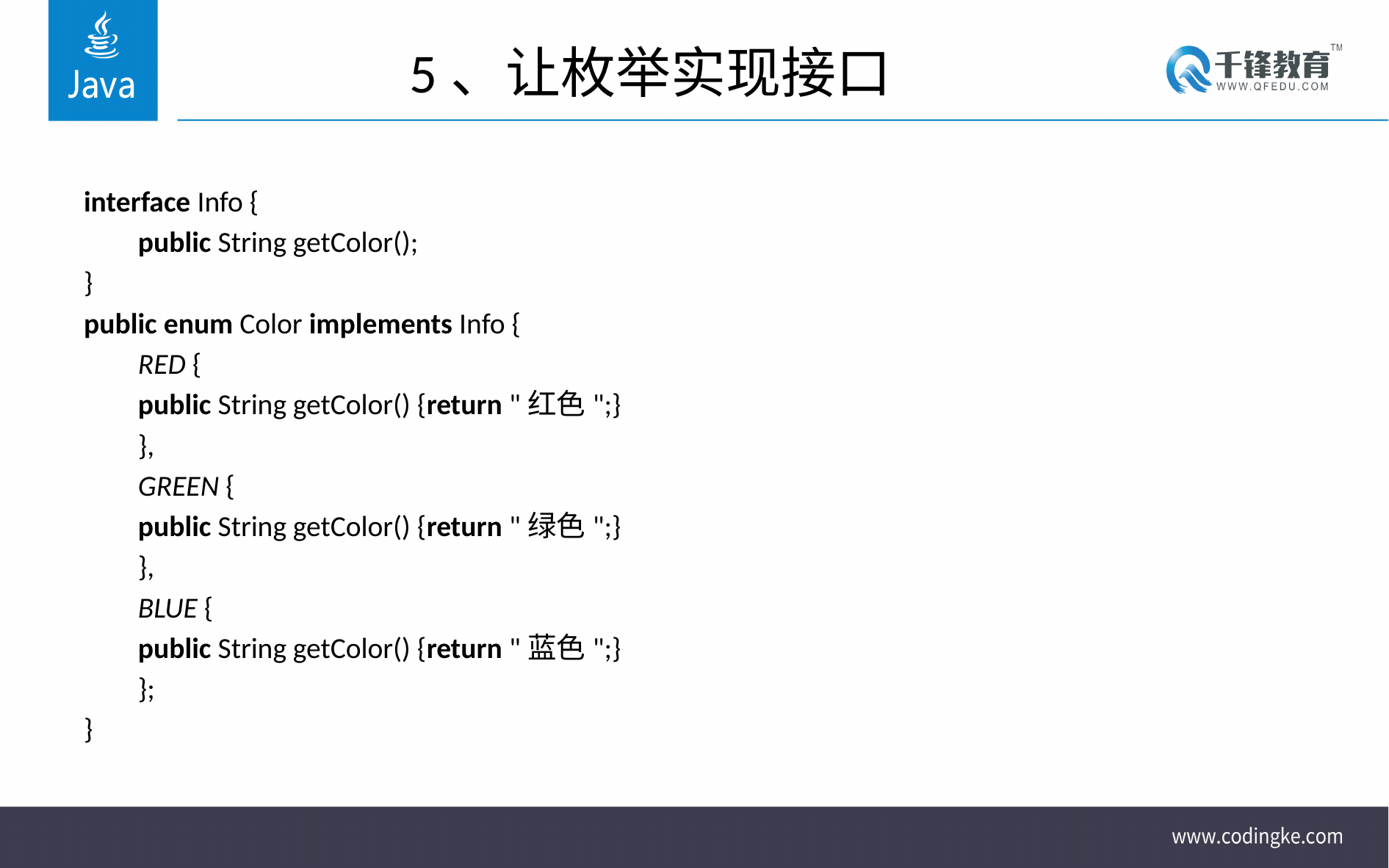

# 5、让枚举实现接口
interface Info {
	public String getColor();
}
public enum Color implements Info {
	RED {
	public String getColor() {return "红色";}
	},
	GREEN {
	public String getColor() {return "绿色";}
	},
	BLUE {
	public String getColor() {return "蓝色";}
	};
}